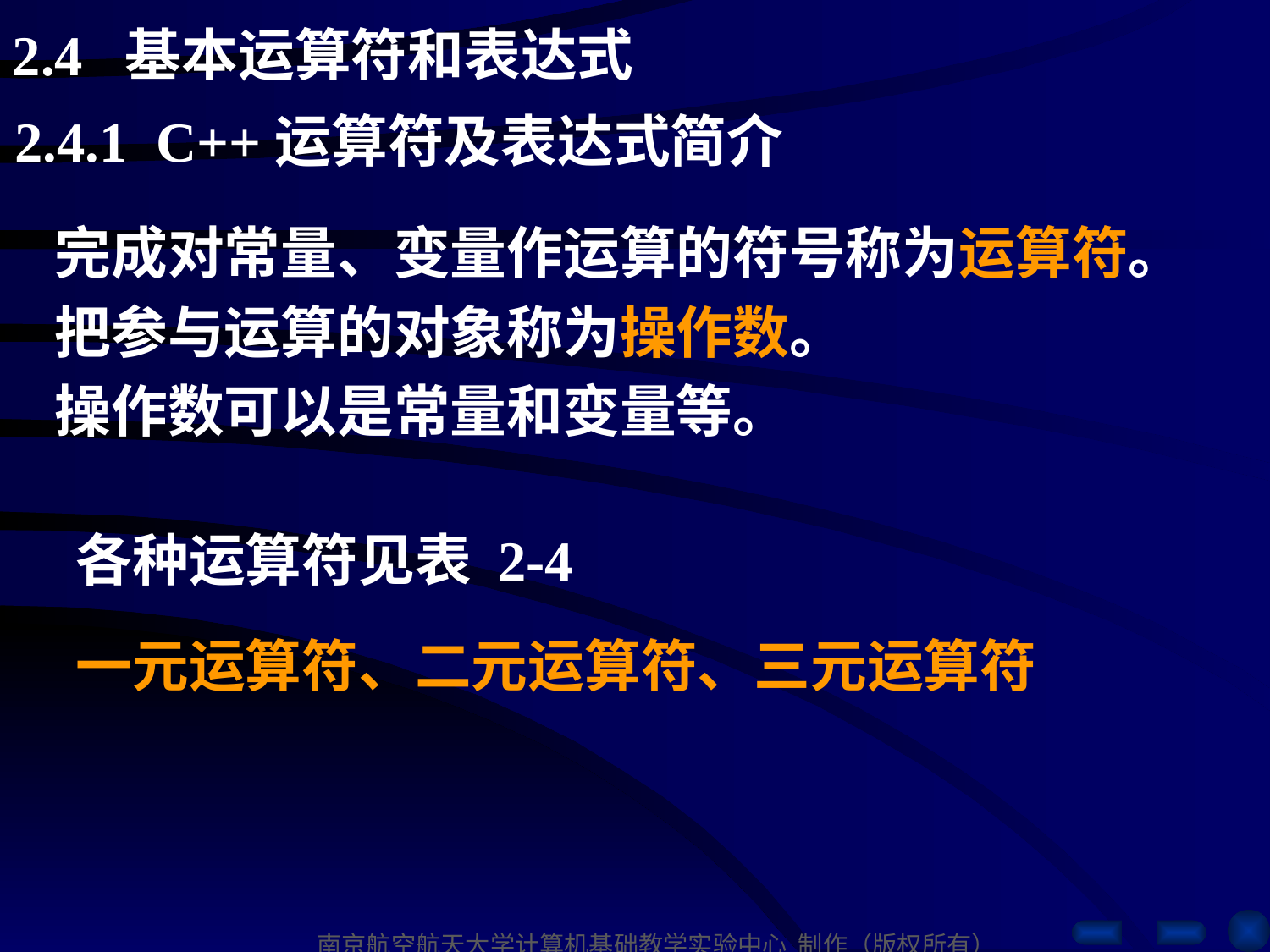

2.4  基本运算符和表达式
2.4.1  C++运算符及表达式简介
完成对常量、变量作运算的符号称为运算符。
把参与运算的对象称为操作数。
操作数可以是常量和变量等。
各种运算符见表 2-4
一元运算符、二元运算符、三元运算符